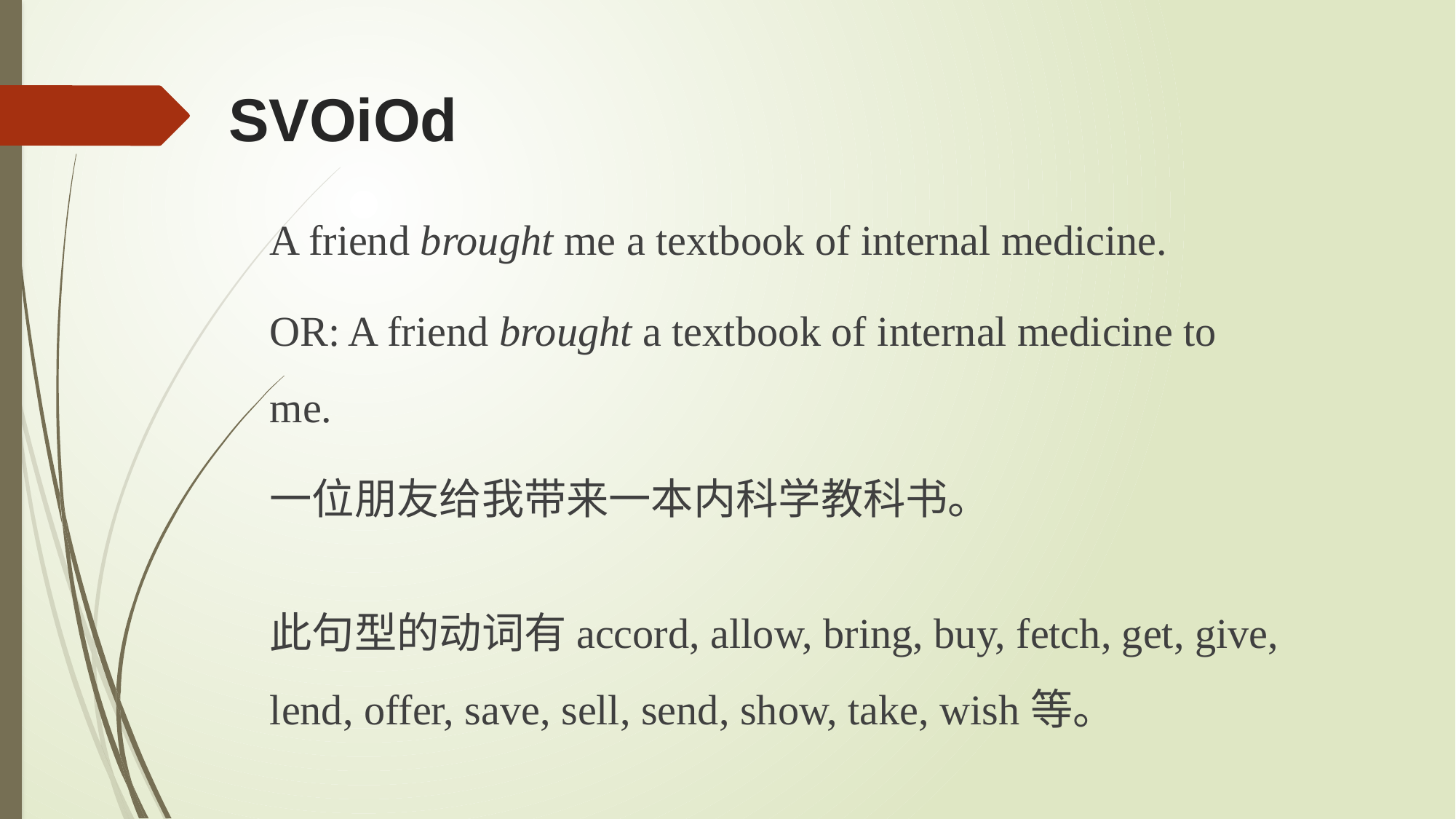

# SVOiOd
A friend brought me a textbook of internal medicine.
OR: A friend brought a textbook of internal medicine to me.
一位朋友给我带来一本内科学教科书。

此句型的动词有accord, allow, bring, buy, fetch, get, give, lend, offer, save, sell, send, show, take, wish等。